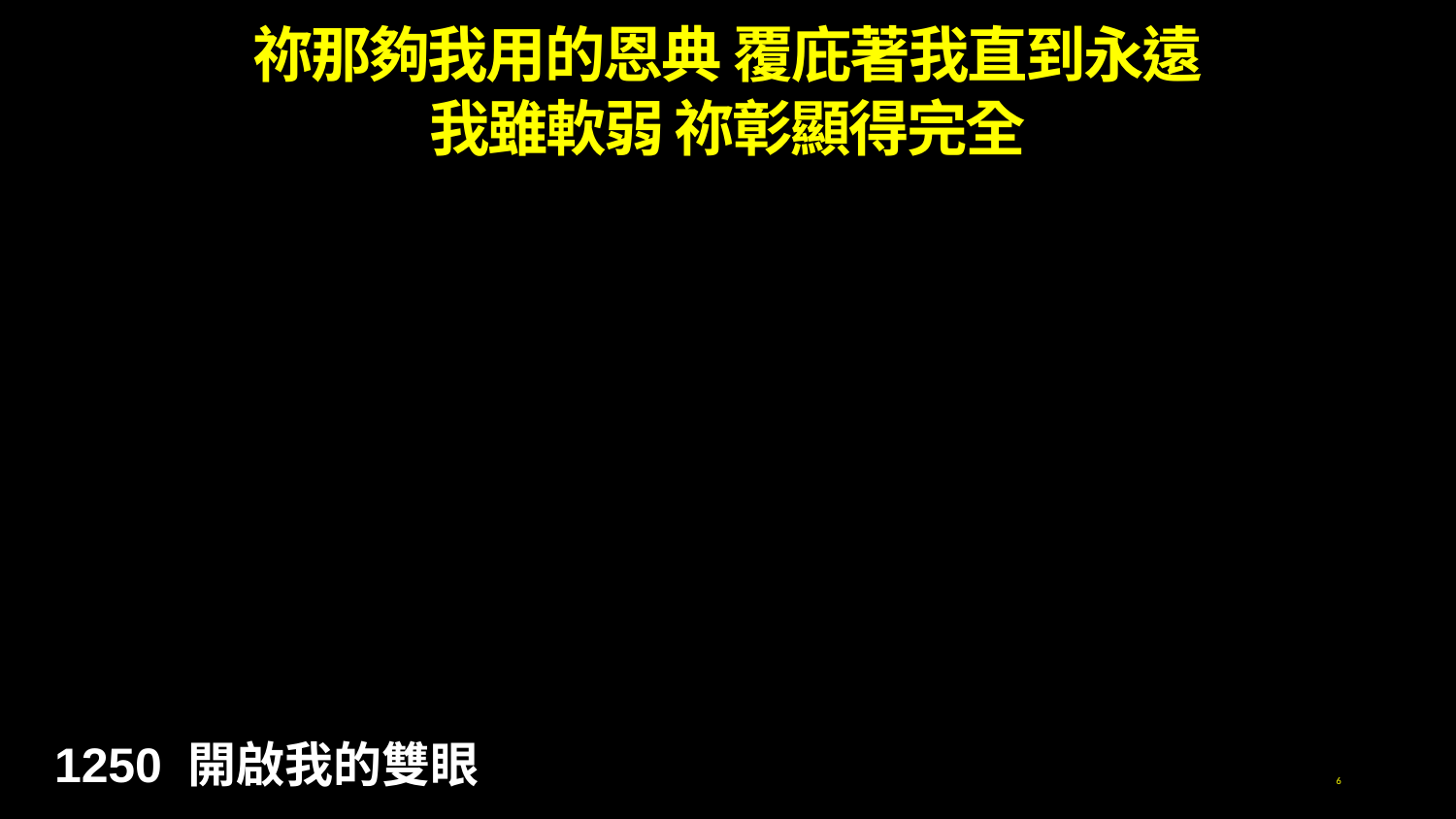

祢那夠我用的恩典 覆庇著我直到永遠
我雖軟弱 祢彰顯得完全
1250 開啟我的雙眼
6